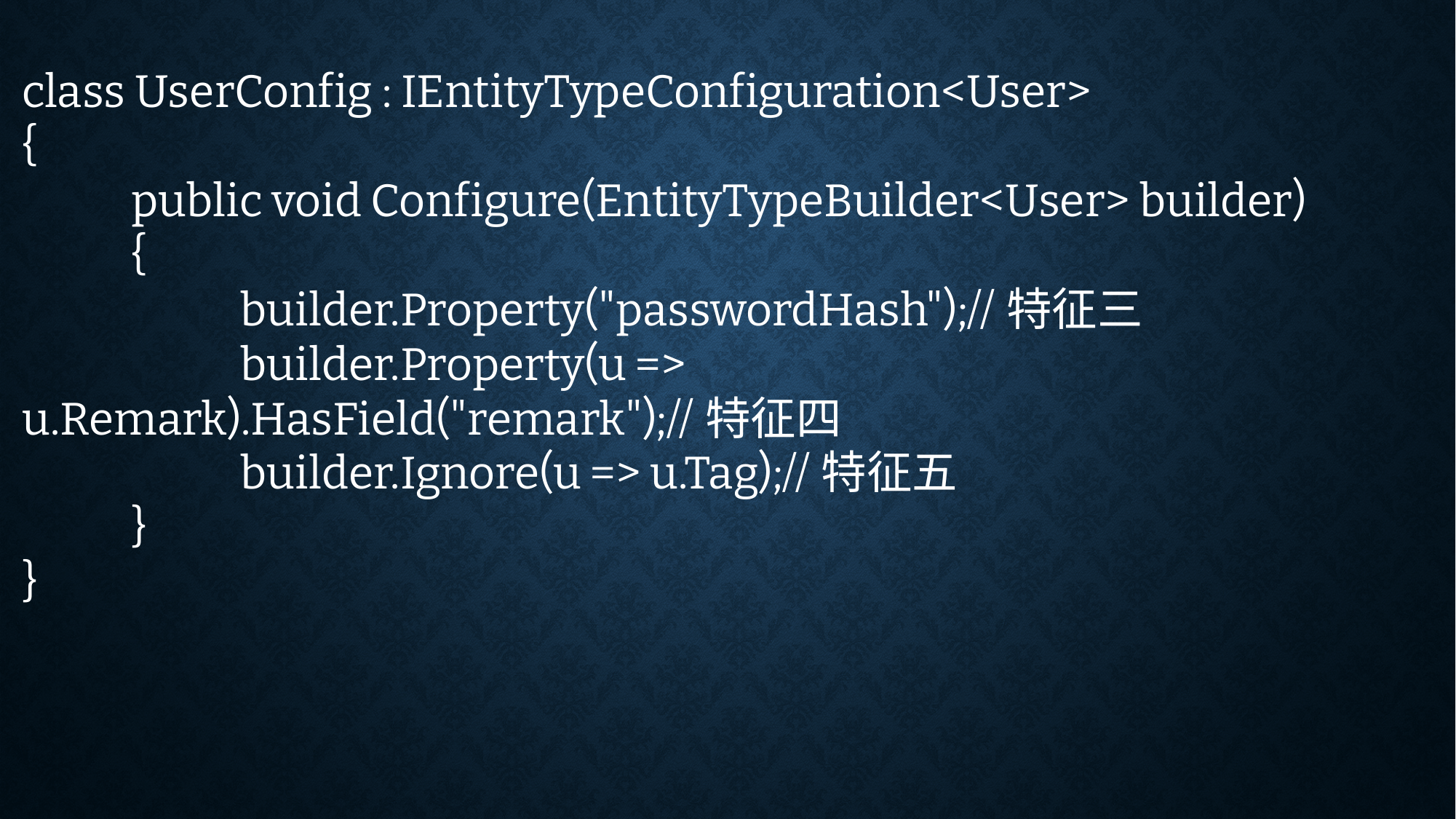

class UserConfig : IEntityTypeConfiguration<User>
{
	public void Configure(EntityTypeBuilder<User> builder)
	{
		builder.Property("passwordHash");//特征三
		builder.Property(u => u.Remark).HasField("remark");//特征四
		builder.Ignore(u => u.Tag);//特征五
	}
}